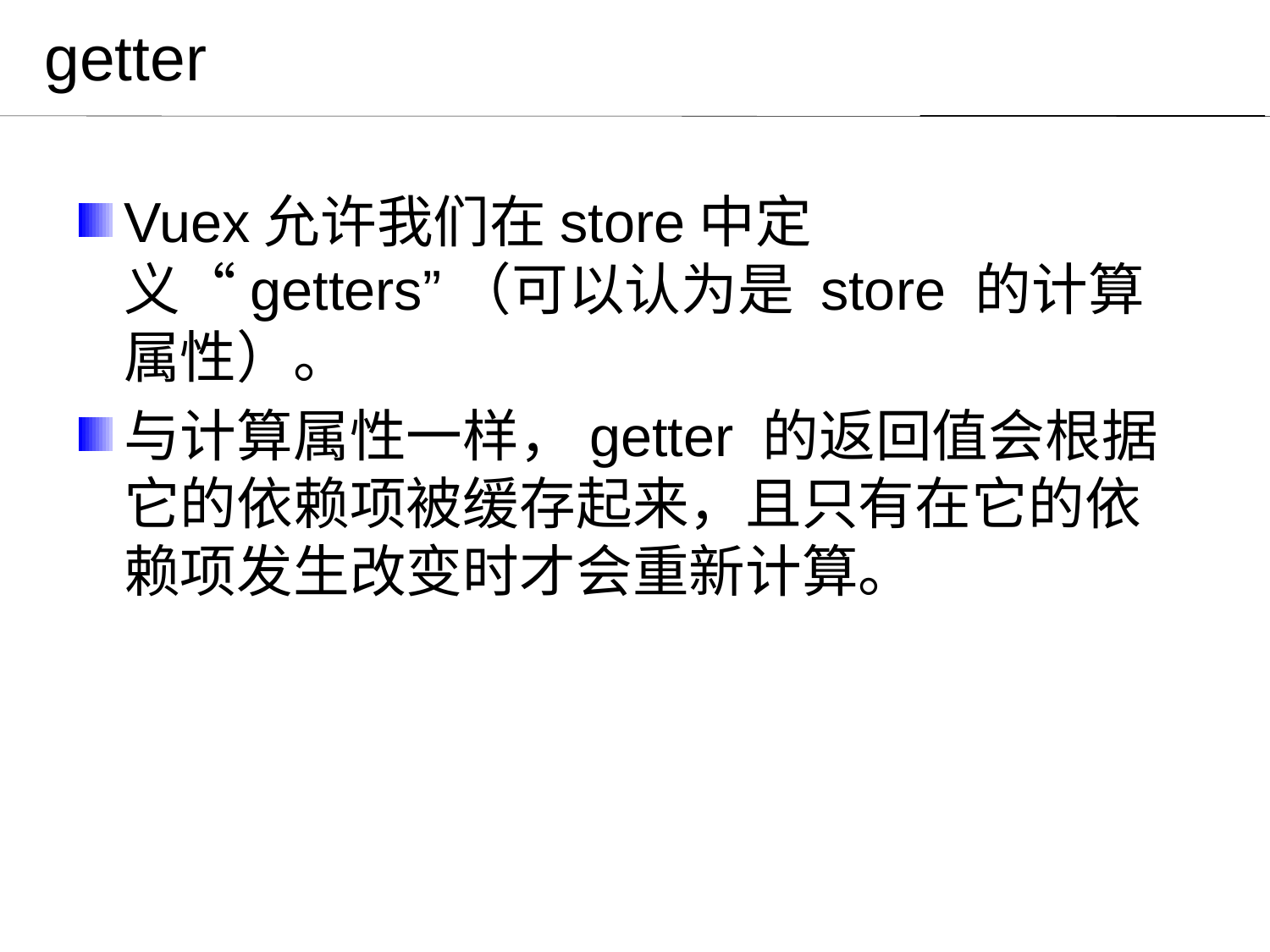

# getter
Vuex允许我们在store中定义“getters”（可以认为是 store 的计算属性）。
与计算属性一样，getter 的返回值会根据它的依赖项被缓存起来，且只有在它的依赖项发生改变时才会重新计算。